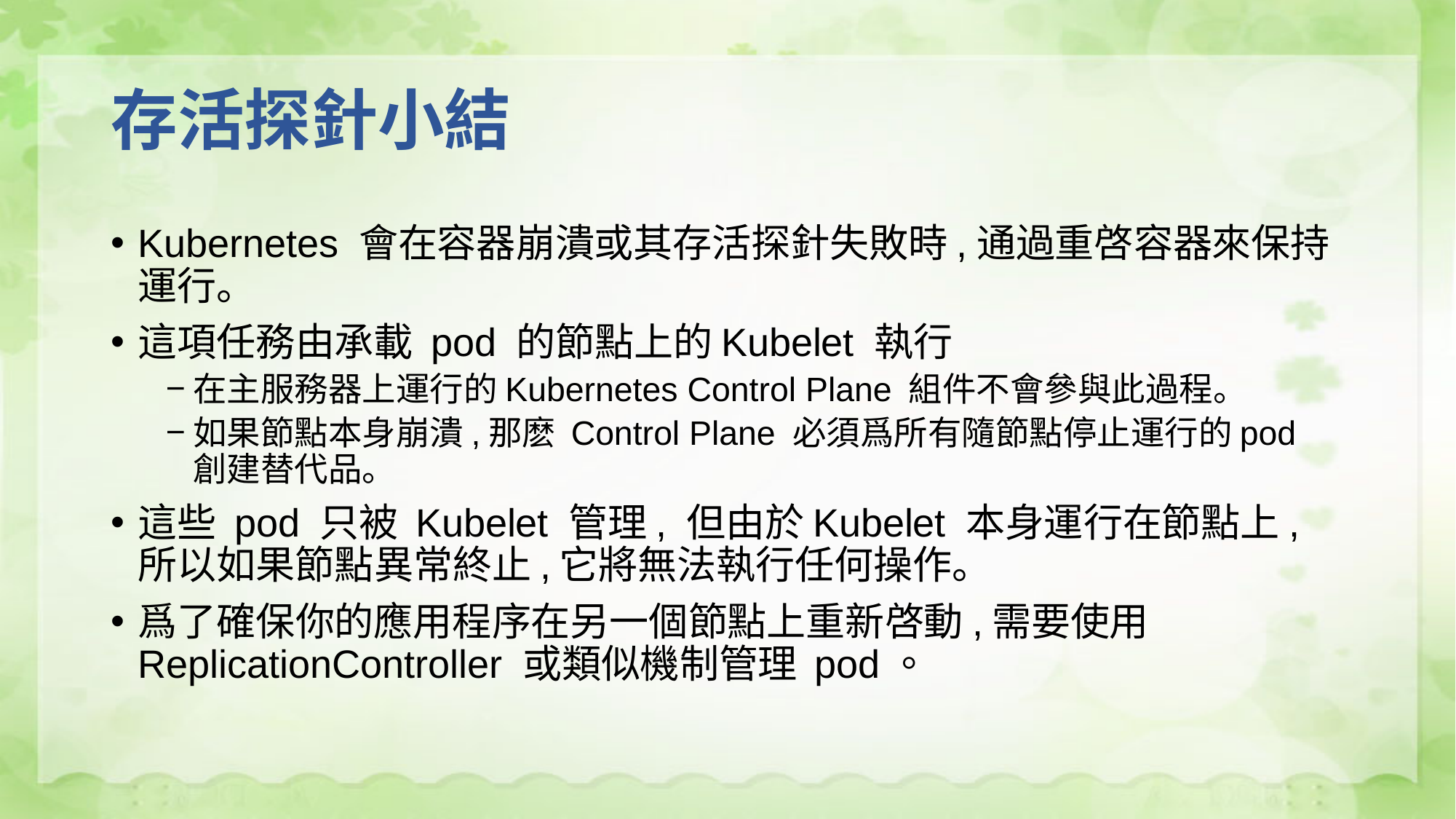

# 存活探針小結
Kubernetes 會在容器崩潰或其存活探針失敗時,通過重啓容器來保持運行。
這項任務由承載 pod 的節點上的Kubelet 執行
在主服務器上運行的Kubernetes Control Plane 組件不會參與此過程。
如果節點本身崩潰,那麽 Control Plane 必須爲所有隨節點停止運行的pod 創建替代品。
這些 pod 只被 Kubelet 管理, 但由於Kubelet 本身運行在節點上,所以如果節點異常終止,它將無法執行任何操作。
爲了確保你的應用程序在另一個節點上重新啓動,需要使用 ReplicationController 或類似機制管理 pod。